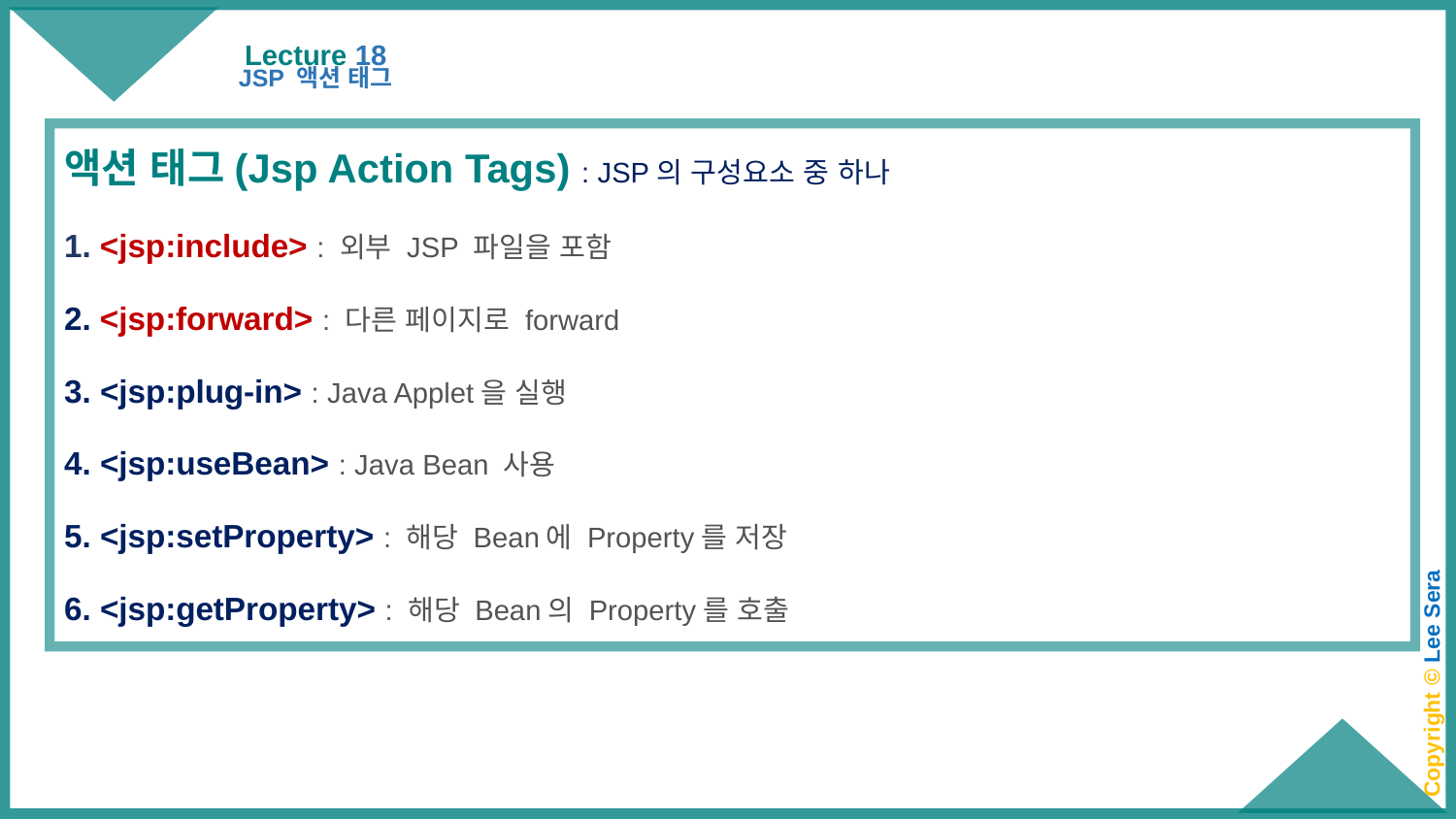

# Lecture 18
JSP 액션 태그
액션 태그(Jsp Action Tags) : JSP의 구성요소 중 하나

1. <jsp:include> : 외부 JSP 파일을 포함

2. <jsp:forward> : 다른 페이지로 forward

3. <jsp:plug-in> : Java Applet을 실행

4. <jsp:useBean> : Java Bean 사용

5. <jsp:setProperty> : 해당 Bean에 Property를 저장

6. <jsp:getProperty> : 해당 Bean의 Property를 호출
Copyright © Lee Sera